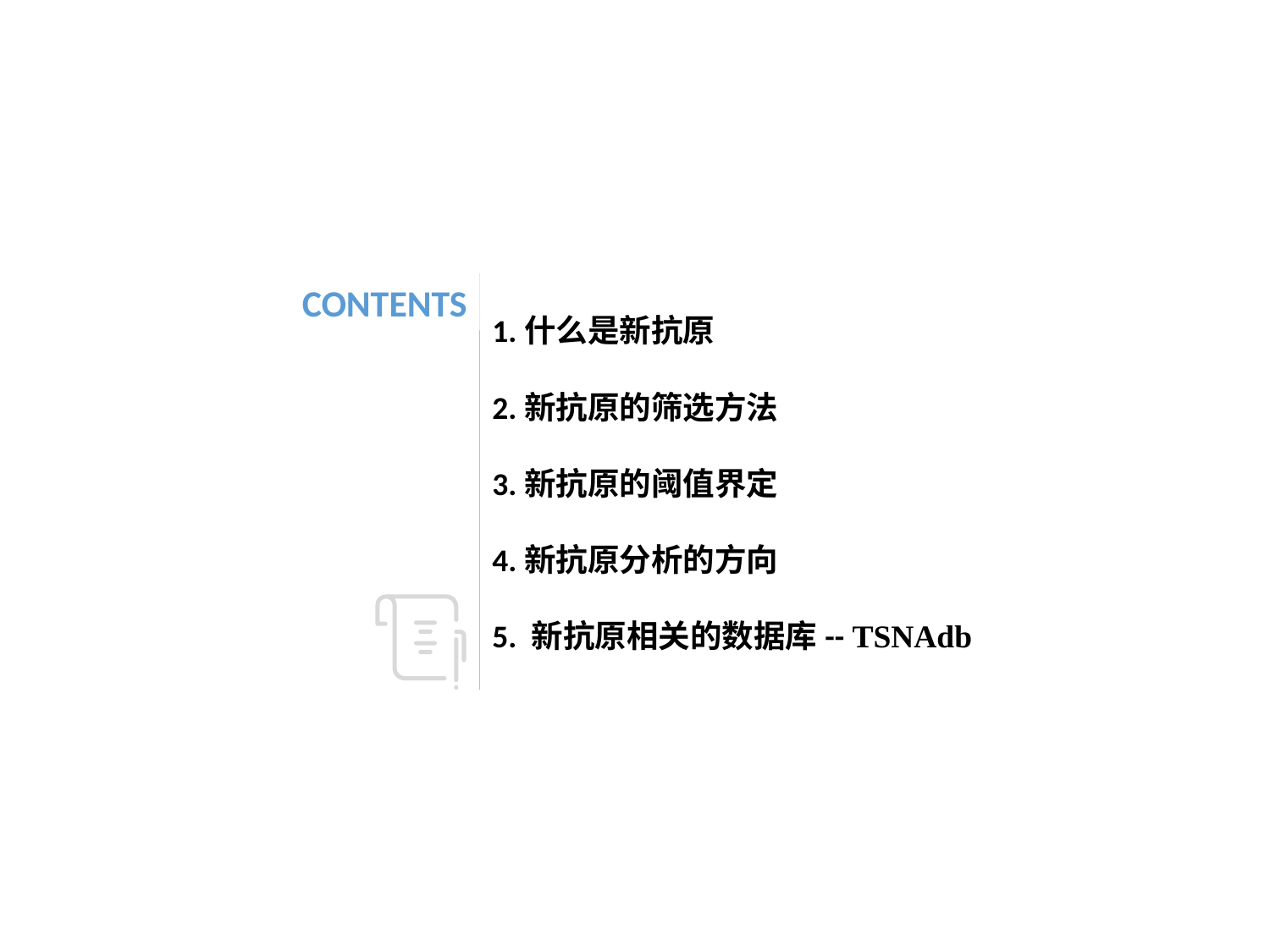

CONTENTS
1.什么是新抗原
2.新抗原的筛选方法
3.新抗原的阈值界定
4.新抗原分析的方向
5. 新抗原相关的数据库-- TSNAdb